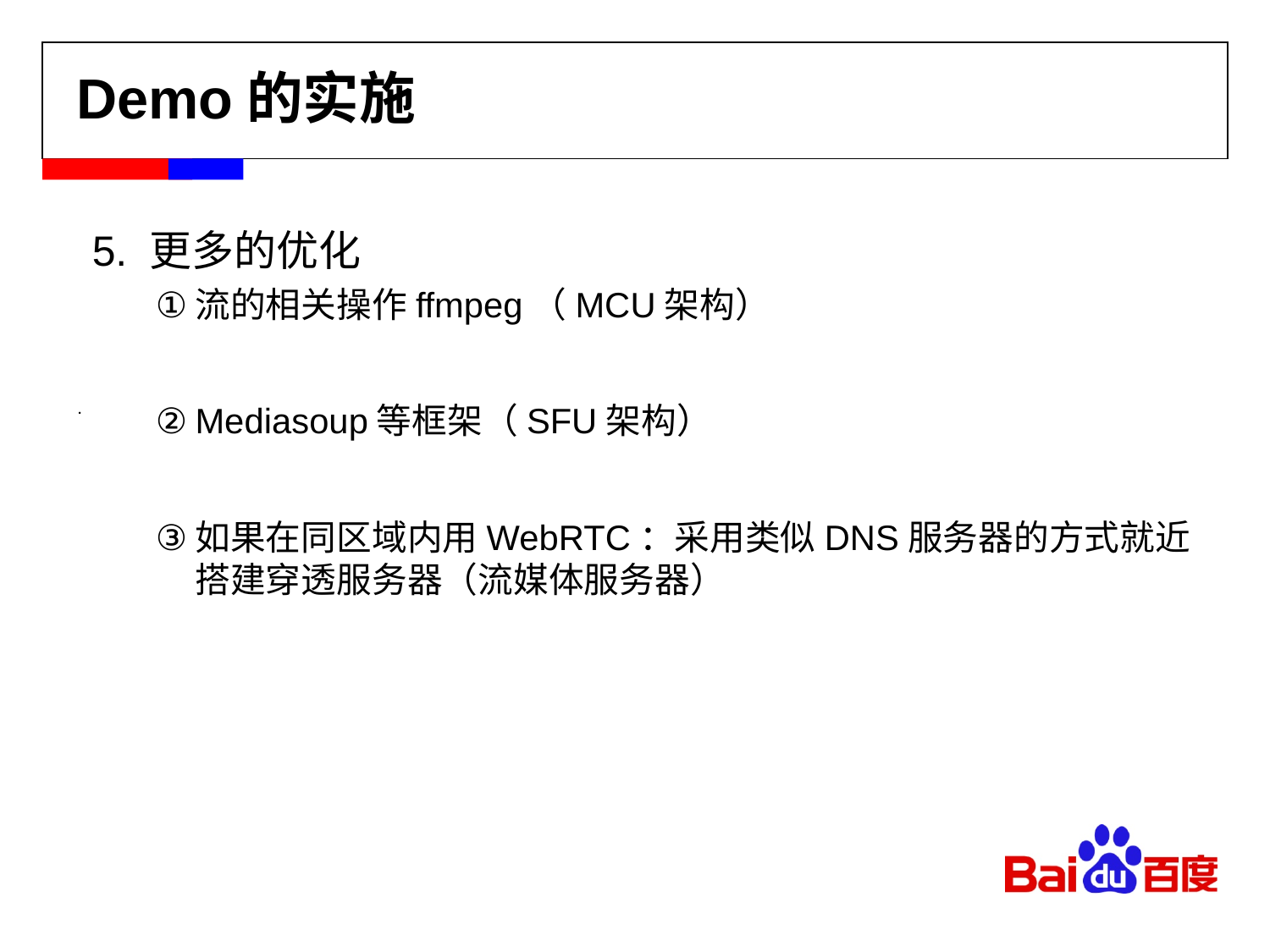

# Demo的实施
5. 更多的优化
流的相关操作ffmpeg（MCU架构）

Mediasoup等框架（SFU架构）

如果在同区域内用WebRTC：采用类似DNS服务器的方式就近搭建穿透服务器（流媒体服务器）

.